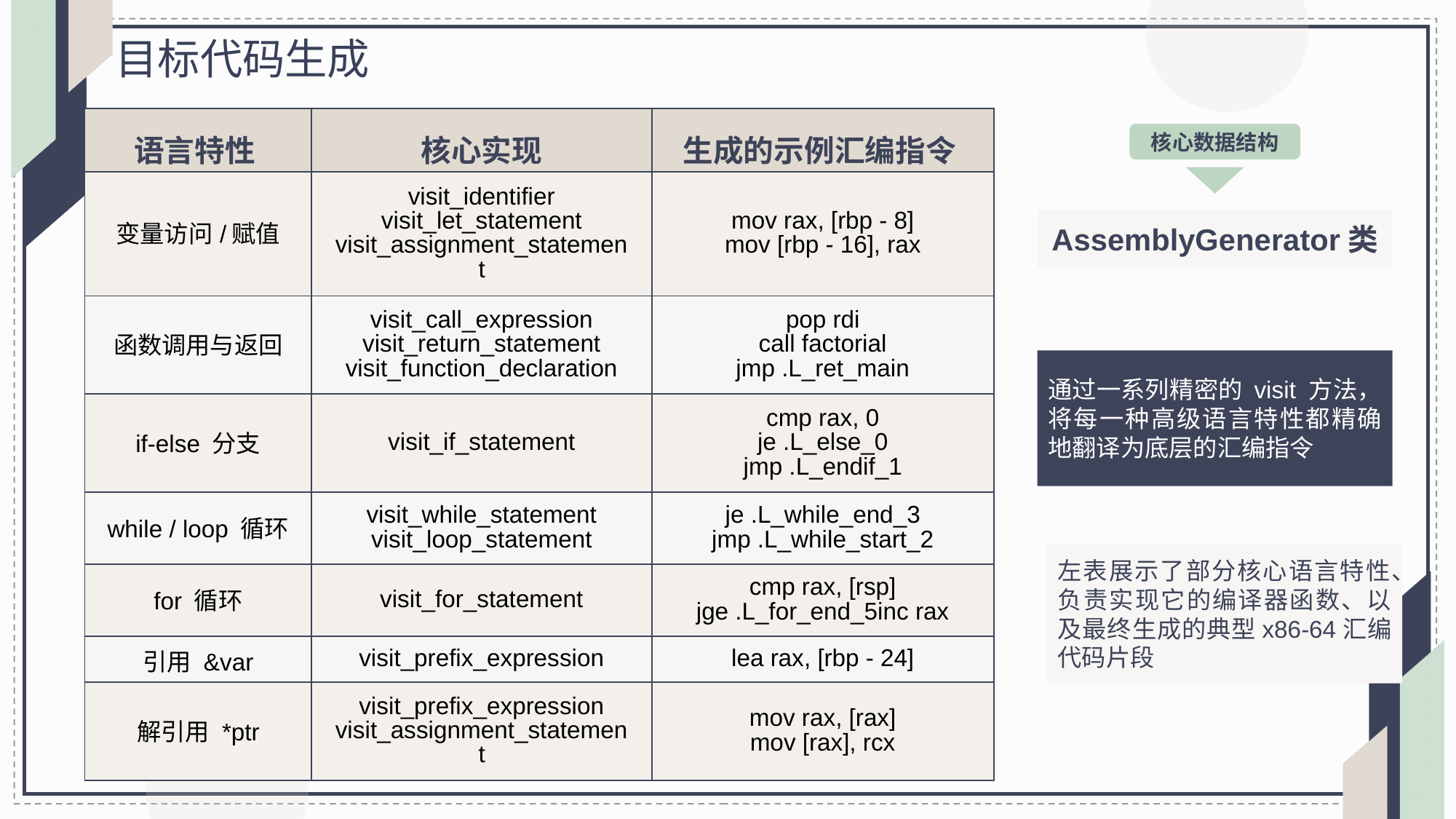

目标代码生成
| 语言特性 | 核心实现 | 生成的示例汇编指令 |
| --- | --- | --- |
| 变量访问/赋值 | visit\_identifier visit\_let\_statement visit\_assignment\_statement | mov rax, [rbp - 8] mov [rbp - 16], rax |
| 函数调用与返回 | visit\_call\_expression visit\_return\_statement visit\_function\_declaration | pop rdi call factorial jmp .L\_ret\_main |
| if-else 分支 | visit\_if\_statement | cmp rax, 0 je .L\_else\_0 jmp .L\_endif\_1 |
| while / loop 循环 | visit\_while\_statement visit\_loop\_statement | je .L\_while\_end\_3 jmp .L\_while\_start\_2 |
| for 循环 | visit\_for\_statement | cmp rax, [rsp] jge .L\_for\_end\_5inc rax |
| 引用 &var | visit\_prefix\_expression | lea rax, [rbp - 24] |
| 解引用 \*ptr | visit\_prefix\_expression visit\_assignment\_statement | mov rax, [rax] mov [rax], rcx |
核心数据结构

AssemblyGenerator类
通过一系列精密的 visit 方法，将每一种高级语言特性都精确地翻译为底层的汇编指令
左表展示了部分核心语言特性、负责实现它的编译器函数、以及最终生成的典型x86-64汇编代码片段